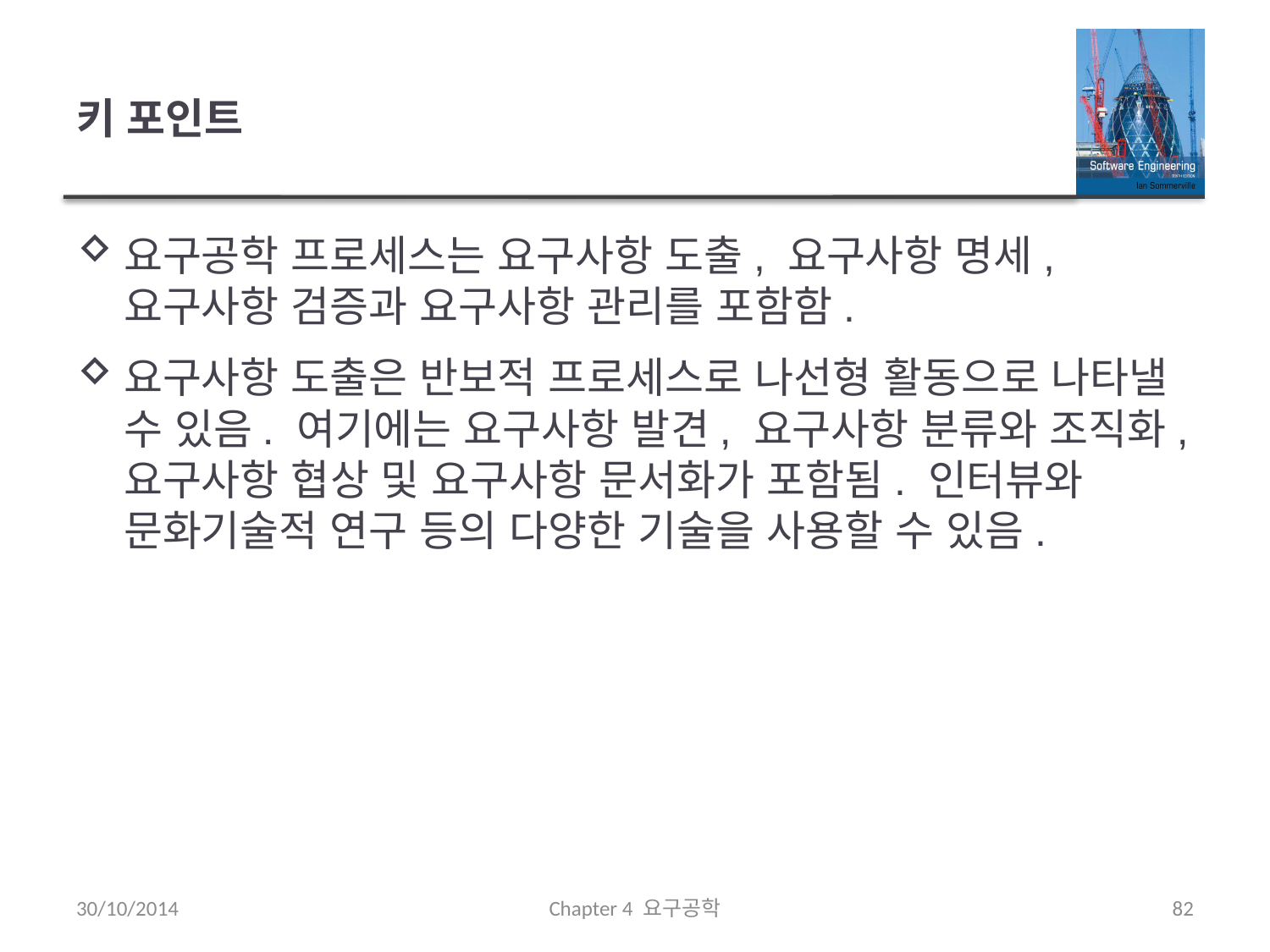

# 키 포인트
요구공학 프로세스는 요구사항 도출, 요구사항 명세, 요구사항 검증과 요구사항 관리를 포함함.
요구사항 도출은 반보적 프로세스로 나선형 활동으로 나타낼 수 있음. 여기에는 요구사항 발견, 요구사항 분류와 조직화, 요구사항 협상 및 요구사항 문서화가 포함됨. 인터뷰와 문화기술적 연구 등의 다양한 기술을 사용할 수 있음.
30/10/2014
Chapter 4 요구공학
82